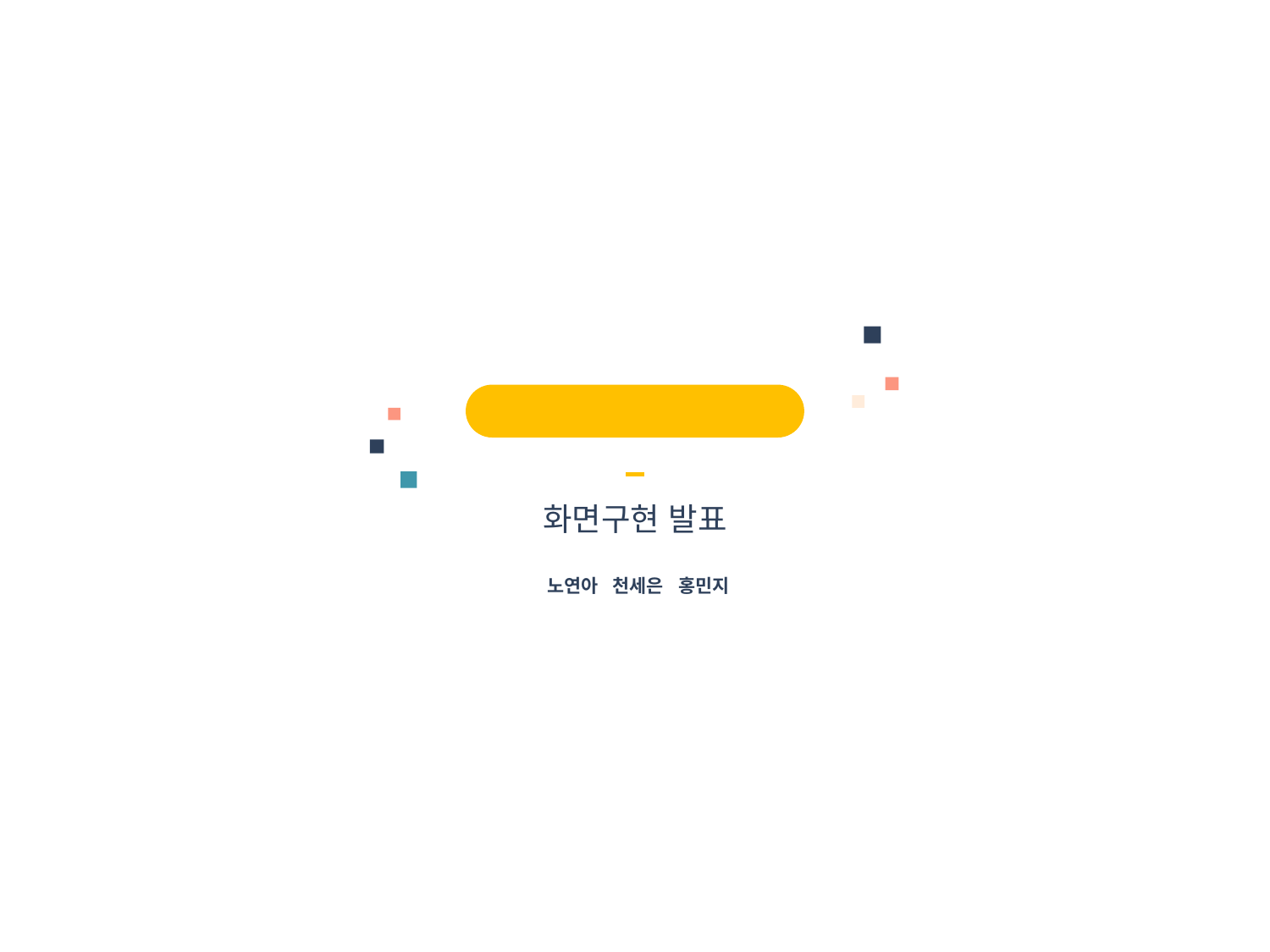

Yellow Container

화면구현 발표
노연아   천세은   홍민지